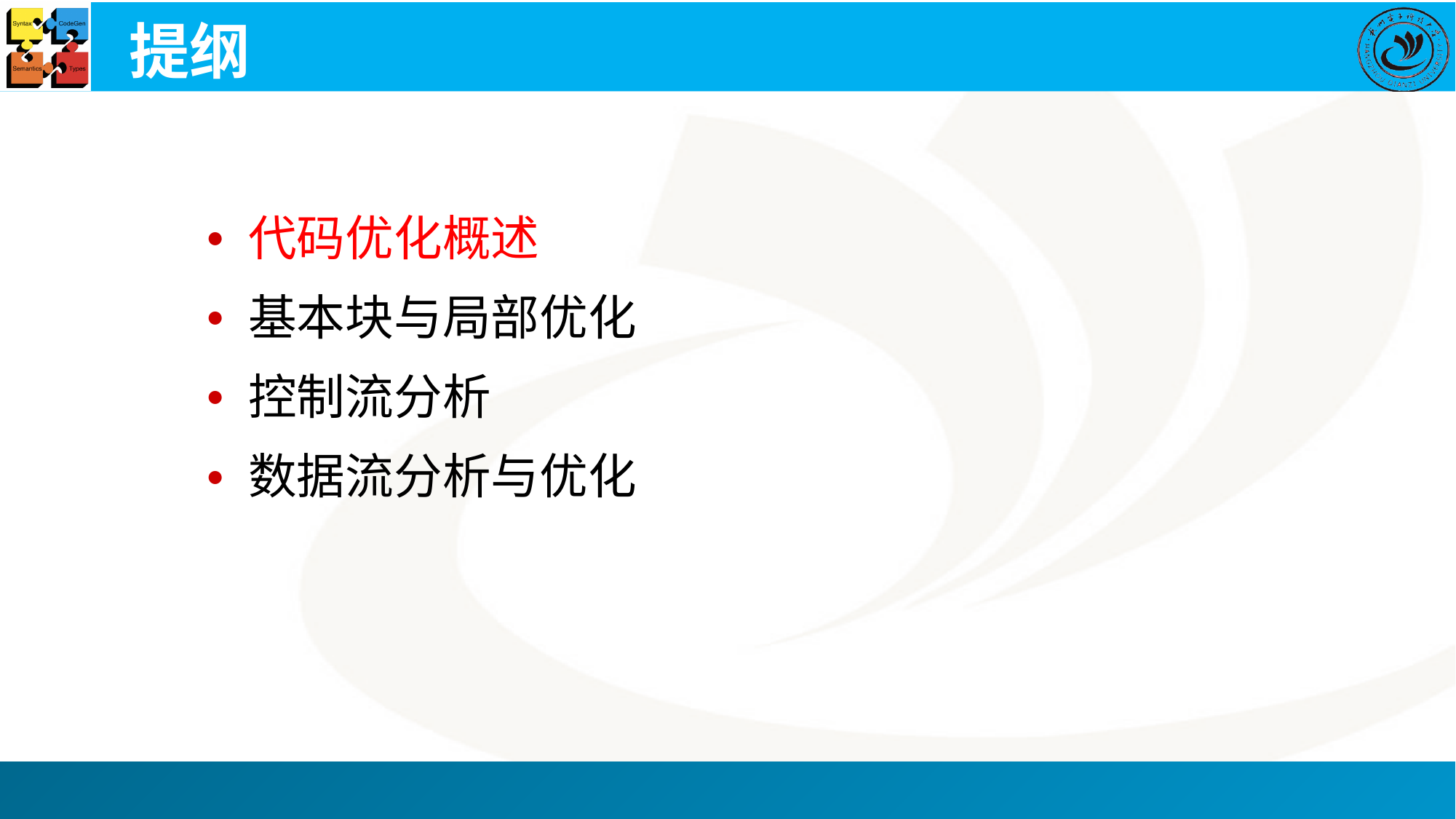

# 提纲
代码优化概述
基本块与局部优化
控制流分析
数据流分析与优化

2